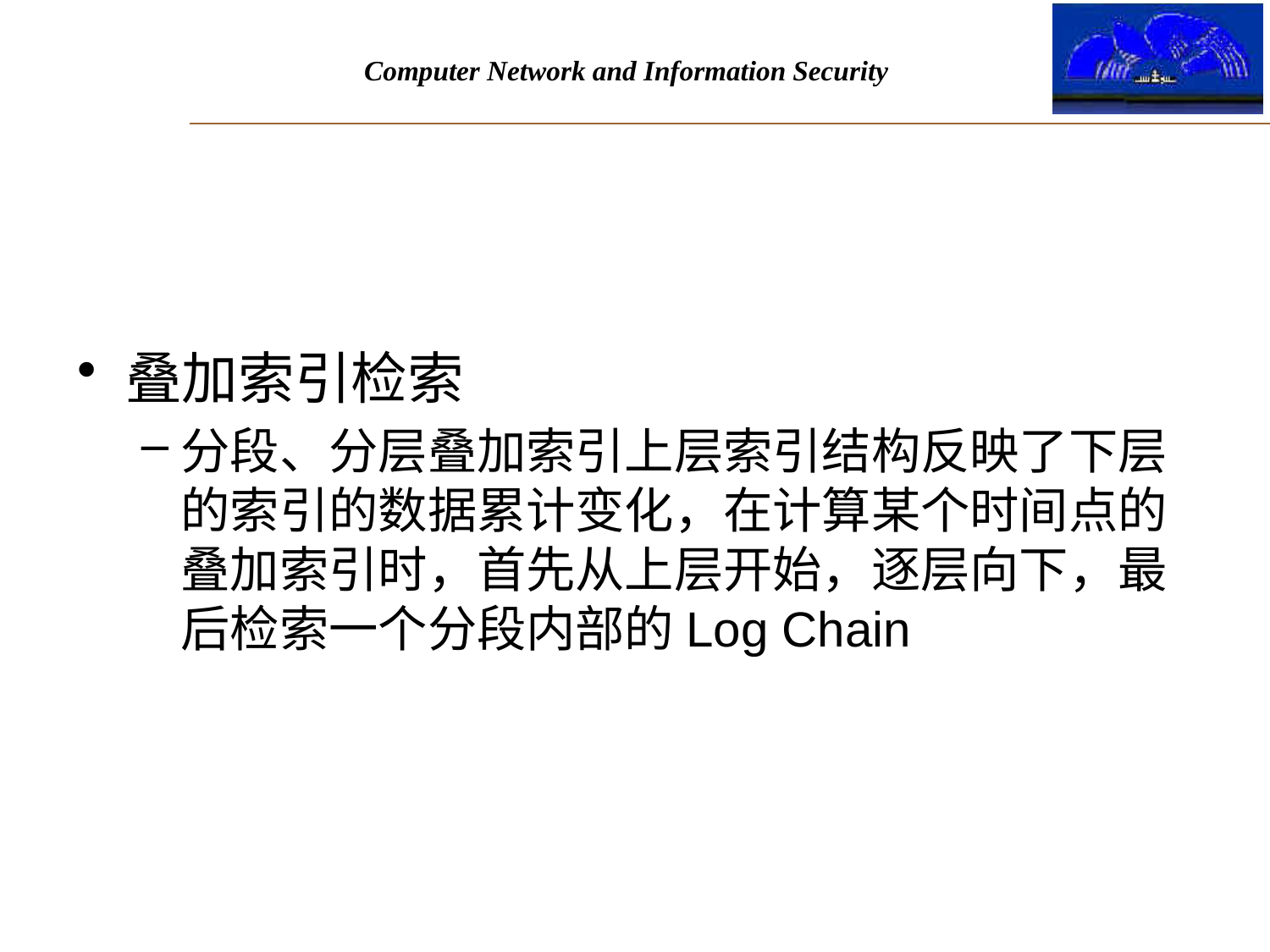

#
叠加索引检索
分段、分层叠加索引上层索引结构反映了下层的索引的数据累计变化，在计算某个时间点的叠加索引时，首先从上层开始，逐层向下，最后检索一个分段内部的Log Chain